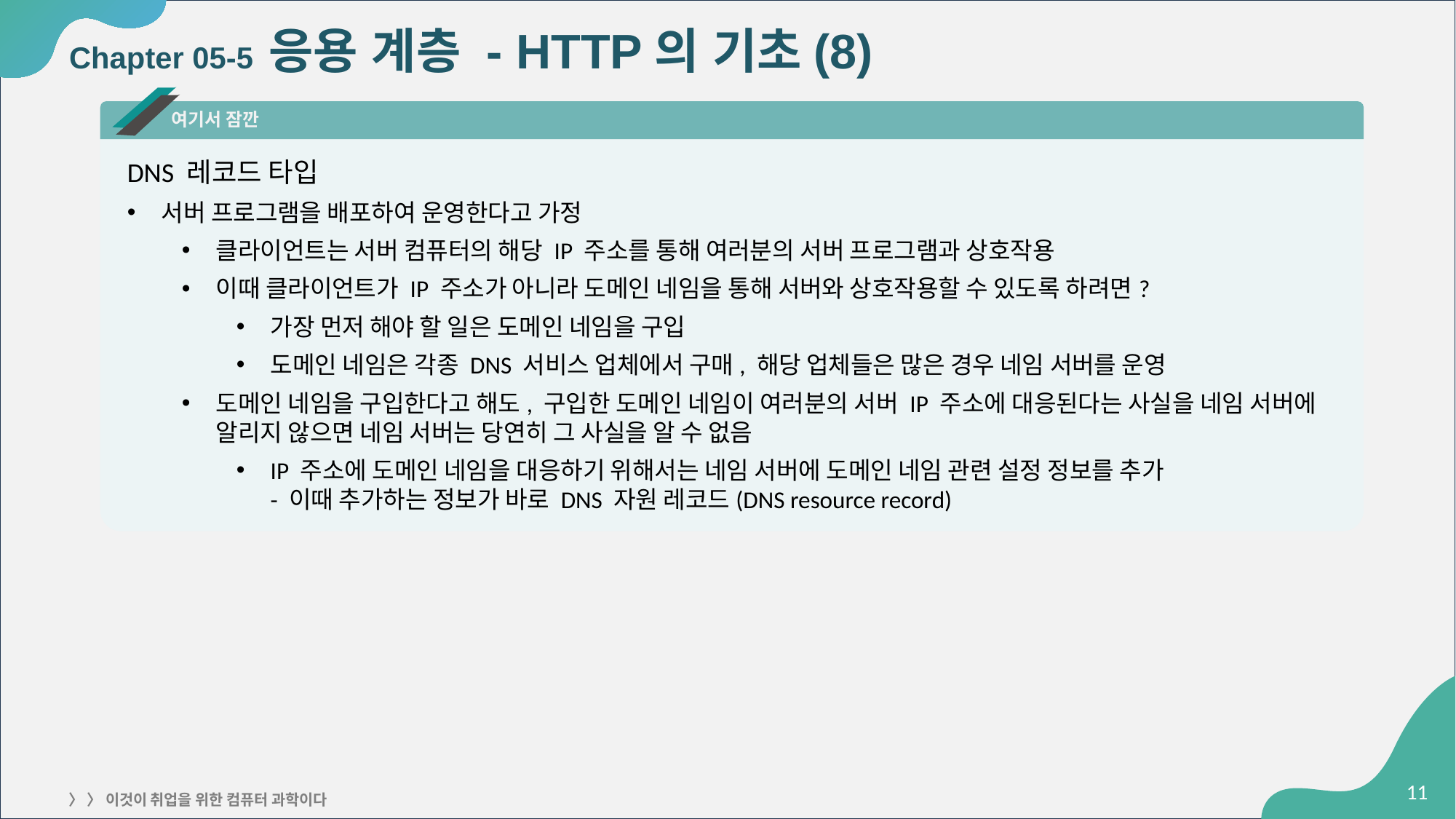

# Chapter 05-5 응용 계층 - HTTP의 기초(8)

여기서 잠깐

DNS 레코드 타입
서버 프로그램을 배포하여 운영한다고 가정
클라이언트는 서버 컴퓨터의 해당 IP 주소를 통해 여러분의 서버 프로그램과 상호작용
이때 클라이언트가 IP 주소가 아니라 도메인 네임을 통해 서버와 상호작용할 수 있도록 하려면?
가장 먼저 해야 할 일은 도메인 네임을 구입
도메인 네임은 각종 DNS 서비스 업체에서 구매, 해당 업체들은 많은 경우 네임 서버를 운영
도메인 네임을 구입한다고 해도, 구입한 도메인 네임이 여러분의 서버 IP 주소에 대응된다는 사실을 네임 서버에 알리지 않으면 네임 서버는 당연히 그 사실을 알 수 없음
IP 주소에 도메인 네임을 대응하기 위해서는 네임 서버에 도메인 네임 관련 설정 정보를 추가
- 이때 추가하는 정보가 바로 DNS 자원 레코드(DNS resource record)
11
〉 〉 이것이 취업을 위한 컴퓨터 과학이다